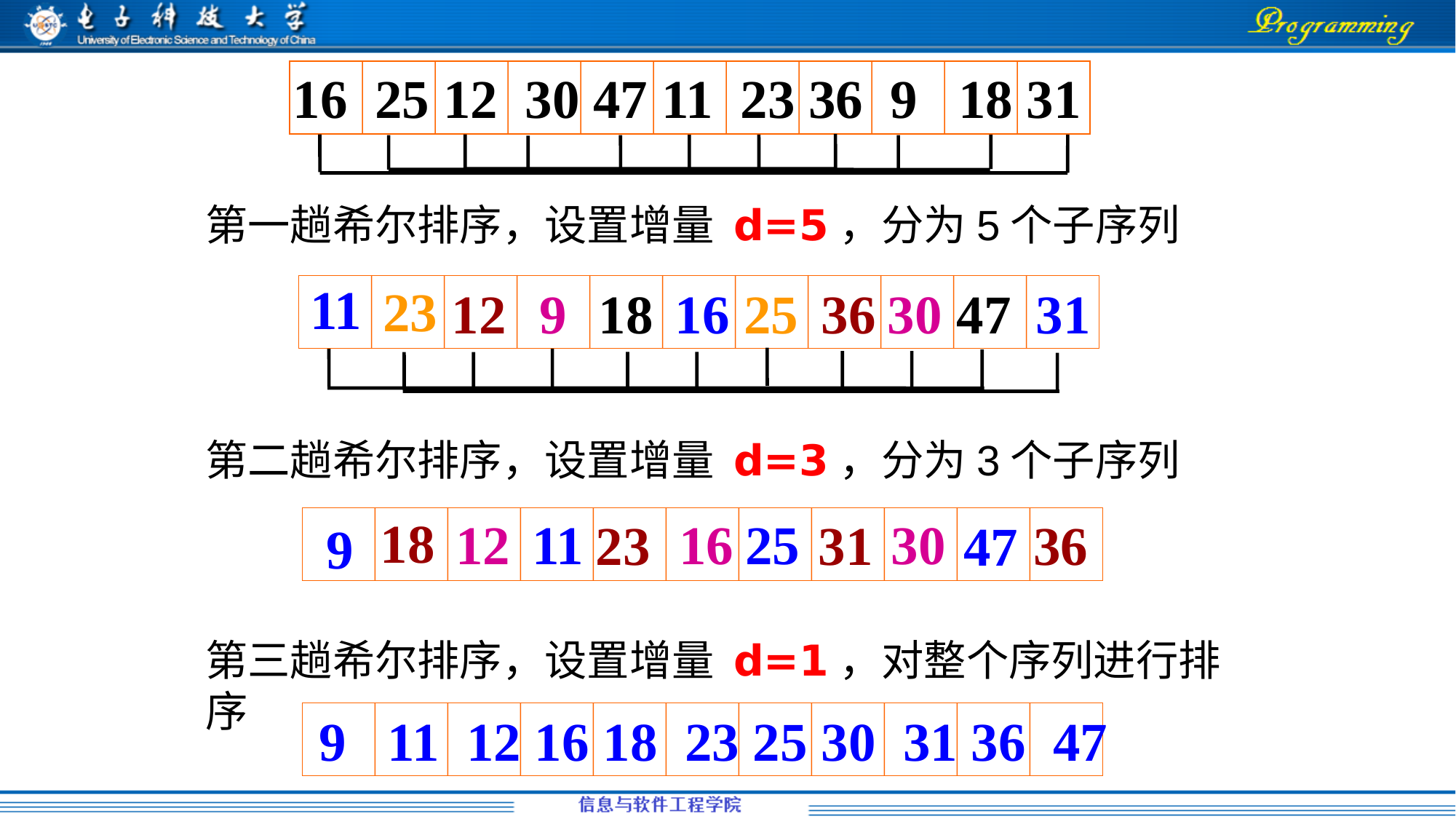

16  25 12  30 47 11  23 36  9   18 31

第一趟希尔排序，设置增量 d=5，分为5个子序列
11
23
12
9
18
16
25
36
30
47
31

第二趟希尔排序，设置增量 d=3，分为3个子序列
18
12
11
16
25
30
23
31
36
47

9
第三趟希尔排序，设置增量 d=1，对整个序列进行排序
 9   11  12 16 18  23 25 30  31 36  47